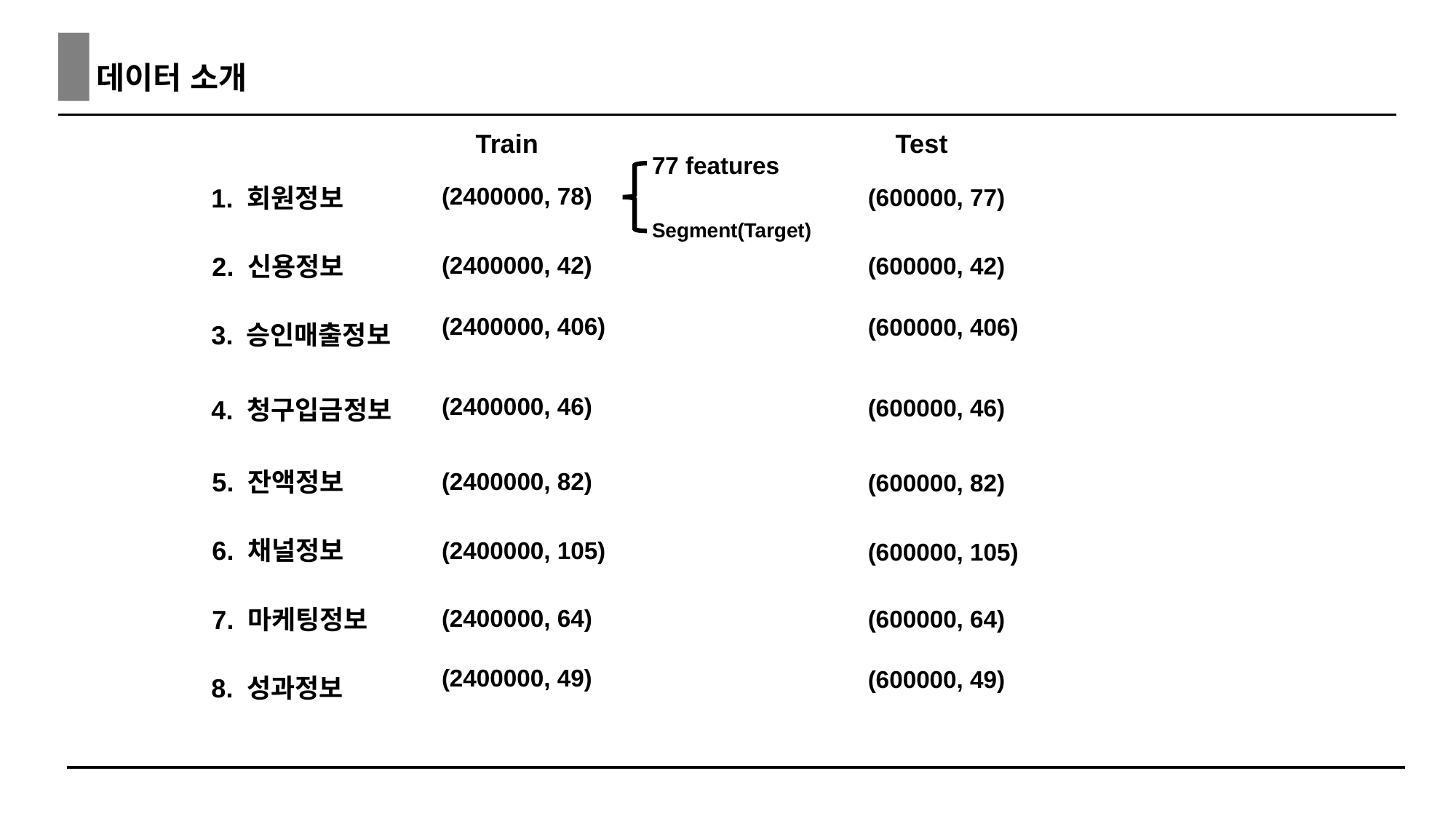

데이터 소개
Test
Train
77 features

Segment(Target)
(2400000, 78)
(600000, 77)
1. 회원정보
(2400000, 42)
(600000, 42)
2. 신용정보
(2400000, 406)
(600000, 406)
3. 승인매출정보
4. 청구입금정보
(2400000, 46)
(600000, 46)
(2400000, 82)
5. 잔액정보
(600000, 82)
6. 채널정보
(2400000, 105)
(600000, 105)
(2400000, 64)
(600000, 64)
7. 마케팅정보
(2400000, 49)
(600000, 49)
8. 성과정보